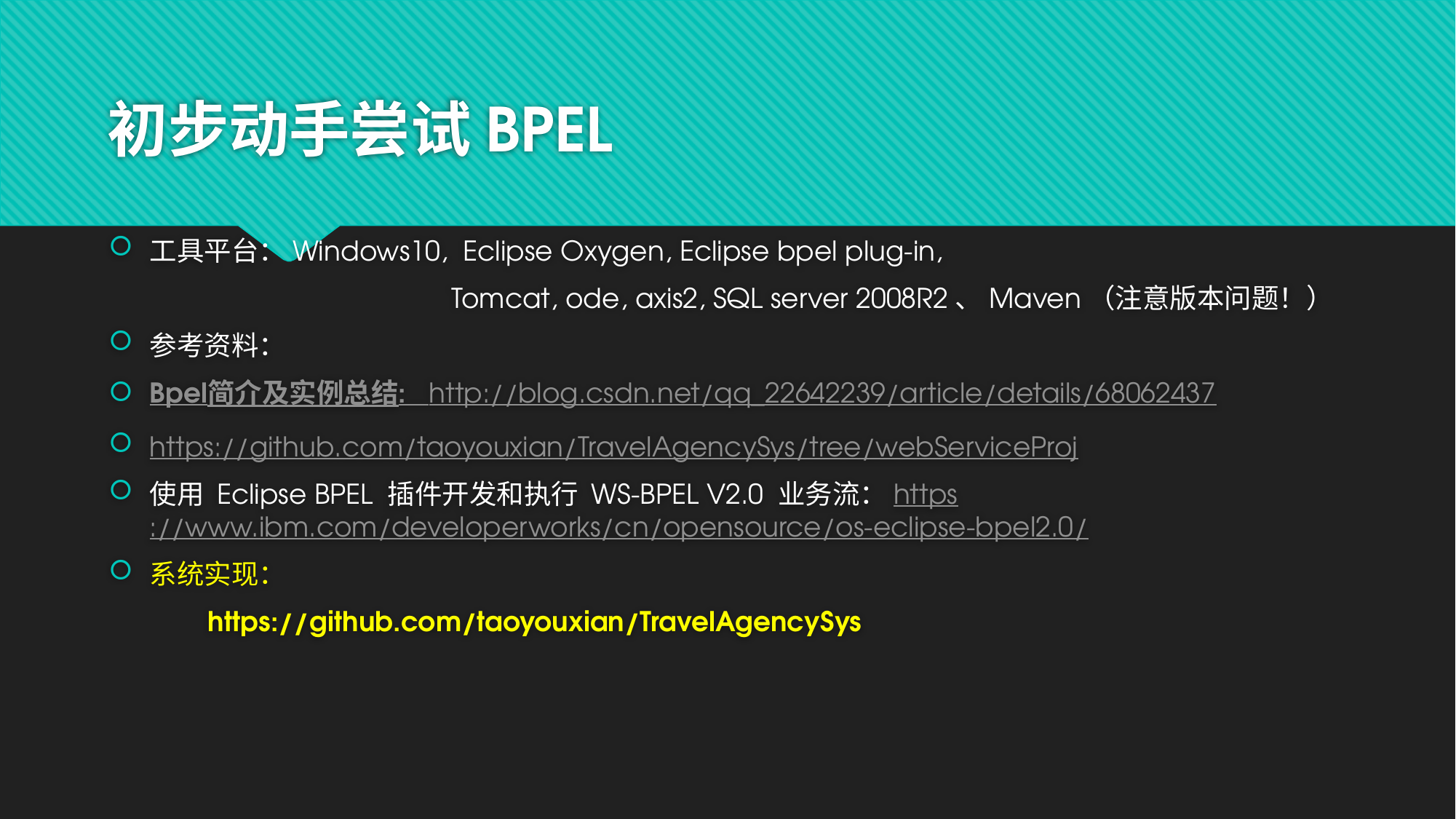

# 初步动手尝试BPEL
工具平台：Windows10,  Eclipse Oxygen, Eclipse bpel plug-in,
			  Tomcat, ode, axis2, SQL server 2008R2、Maven（注意版本问题！）
参考资料：
Bpel简介及实例总结:   http://blog.csdn.net/qq_22642239/article/details/68062437
https://github.com/taoyouxian/TravelAgencySys/tree/webServiceProj
使用 Eclipse BPEL 插件开发和执行 WS-BPEL V2.0 业务流：https://www.ibm.com/developerworks/cn/opensource/os-eclipse-bpel2.0/
系统实现：
             https://github.com/taoyouxian/TravelAgencySys